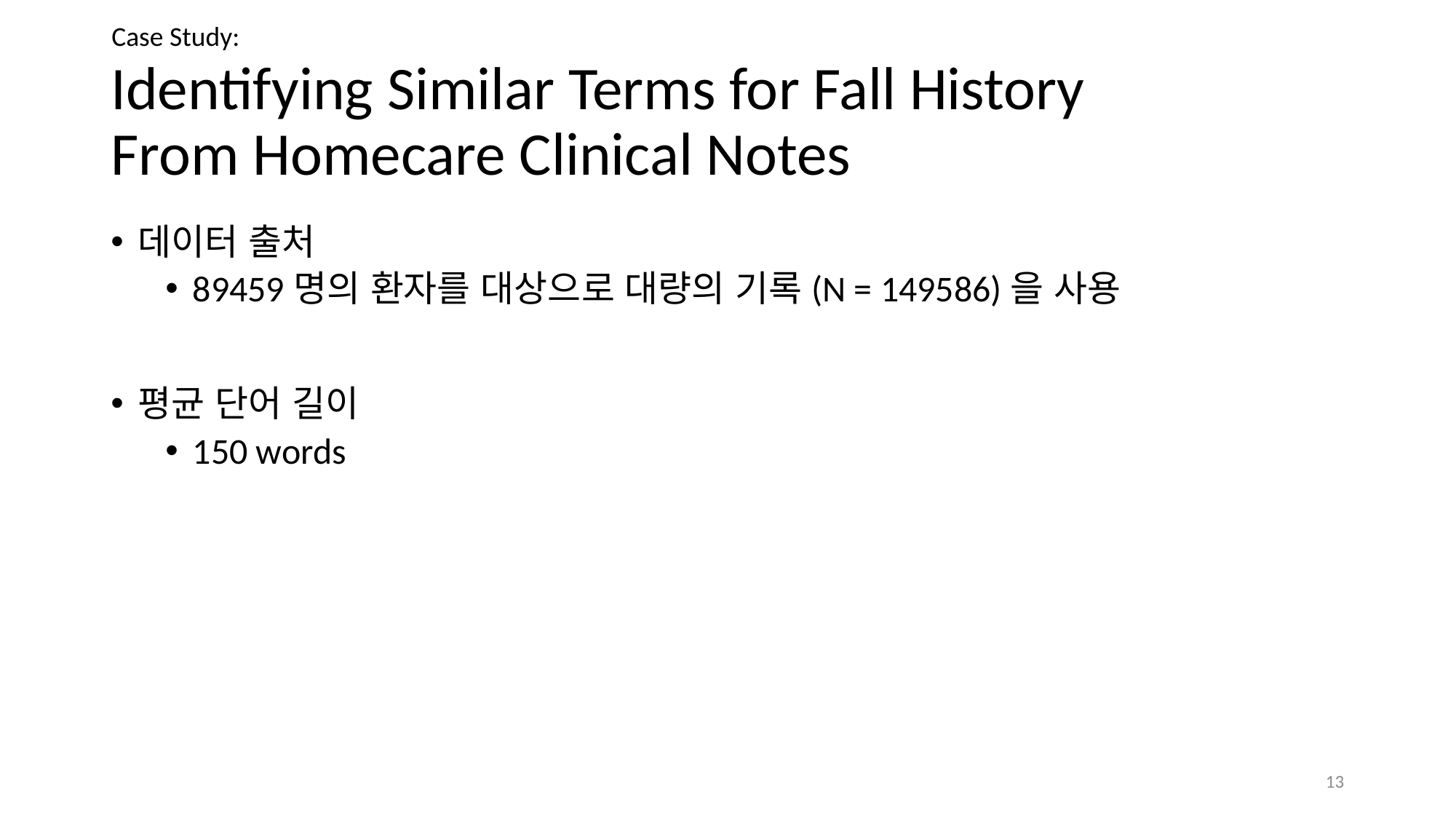

Case Study:
# Identifying Similar Terms for Fall History From Homecare Clinical Notes
데이터 출처
89459명의 환자를 대상으로 대량의 기록(N = 149586)을 사용

평균 단어 길이
150 words
13